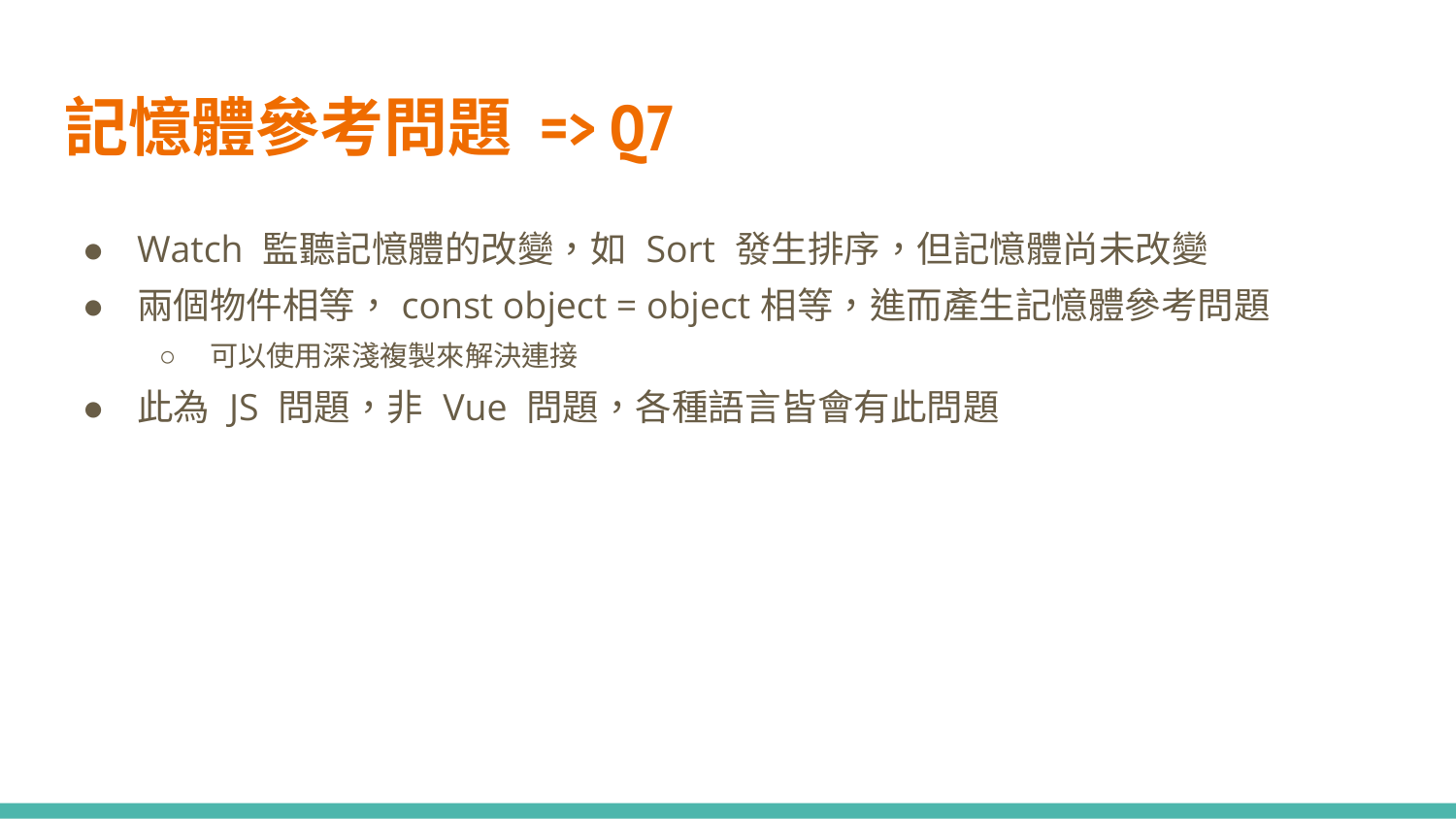

# 記憶體參考問題 => Q7
Watch 監聽記憶體的改變，如 Sort 發生排序，但記憶體尚未改變
兩個物件相等，const object = object相等，進而產生記憶體參考問題
可以使用深淺複製來解決連接
此為 JS 問題，非 Vue 問題，各種語言皆會有此問題